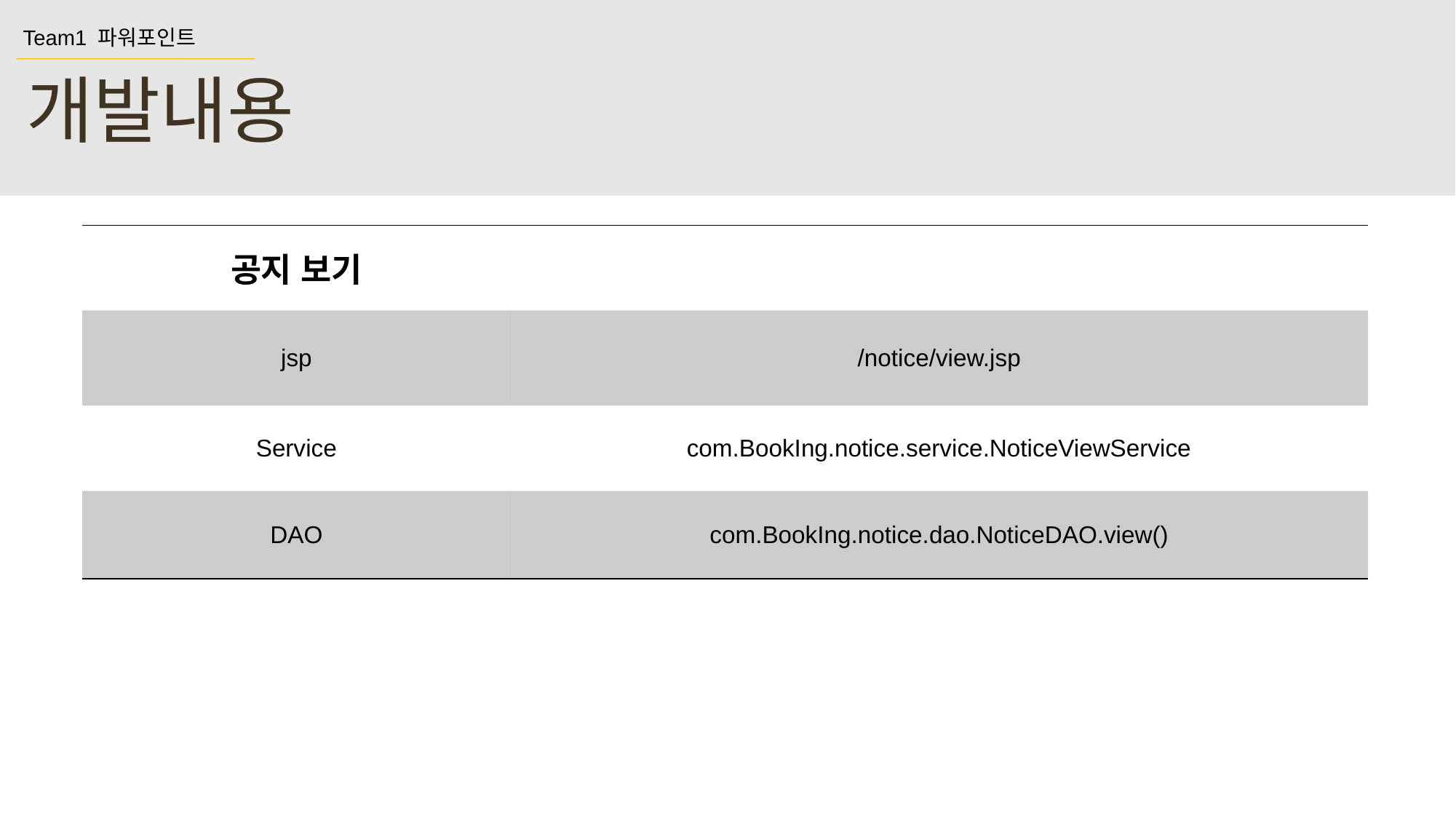

Team1 파워포인트
개발내용
| 공지 보기 |  |
| --- | --- |
| jsp | /notice/view.jsp |
| Service | com.BookIng.notice.service.NoticeViewService |
| DAO | com.BookIng.notice.dao.NoticeDAO.view() |